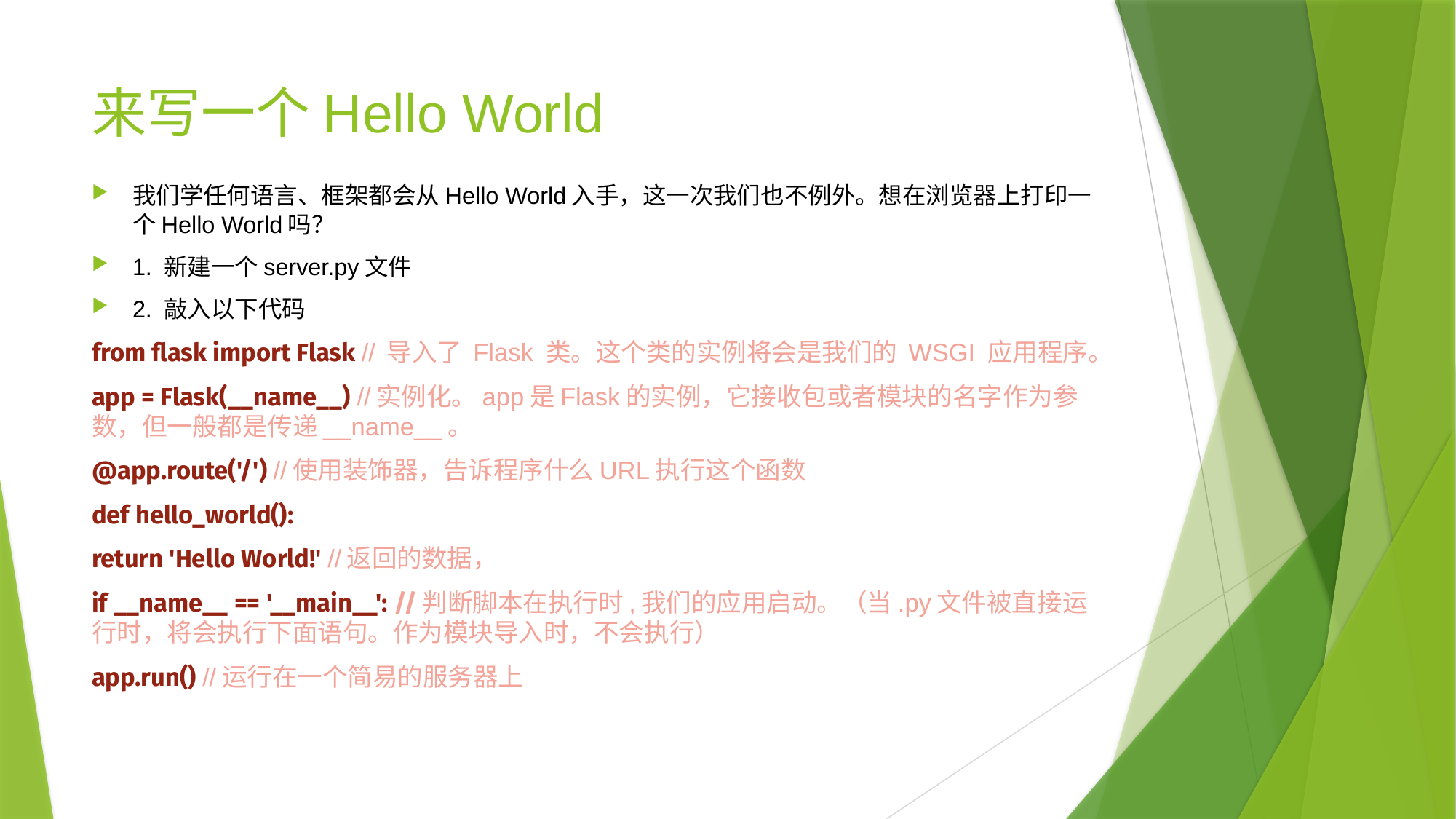

# 来写一个Hello World
我们学任何语言、框架都会从Hello World入手，这一次我们也不例外。想在浏览器上打印一个Hello World吗？
1. 新建一个server.py文件
2. 敲入以下代码
from flask import Flask // 导入了 Flask 类。这个类的实例将会是我们的 WSGI 应用程序。
app = Flask(__name__) //实例化。app是Flask的实例，它接收包或者模块的名字作为参数，但一般都是传递__name__。
@app.route('/') //使用装饰器，告诉程序什么URL执行这个函数
def hello_world():
return 'Hello World!' //返回的数据，
if __name__ == '__main__': //判断脚本在执行时,我们的应用启动。（当.py文件被直接运行时，将会执行下面语句。作为模块导入时，不会执行）
app.run() //运行在一个简易的服务器上